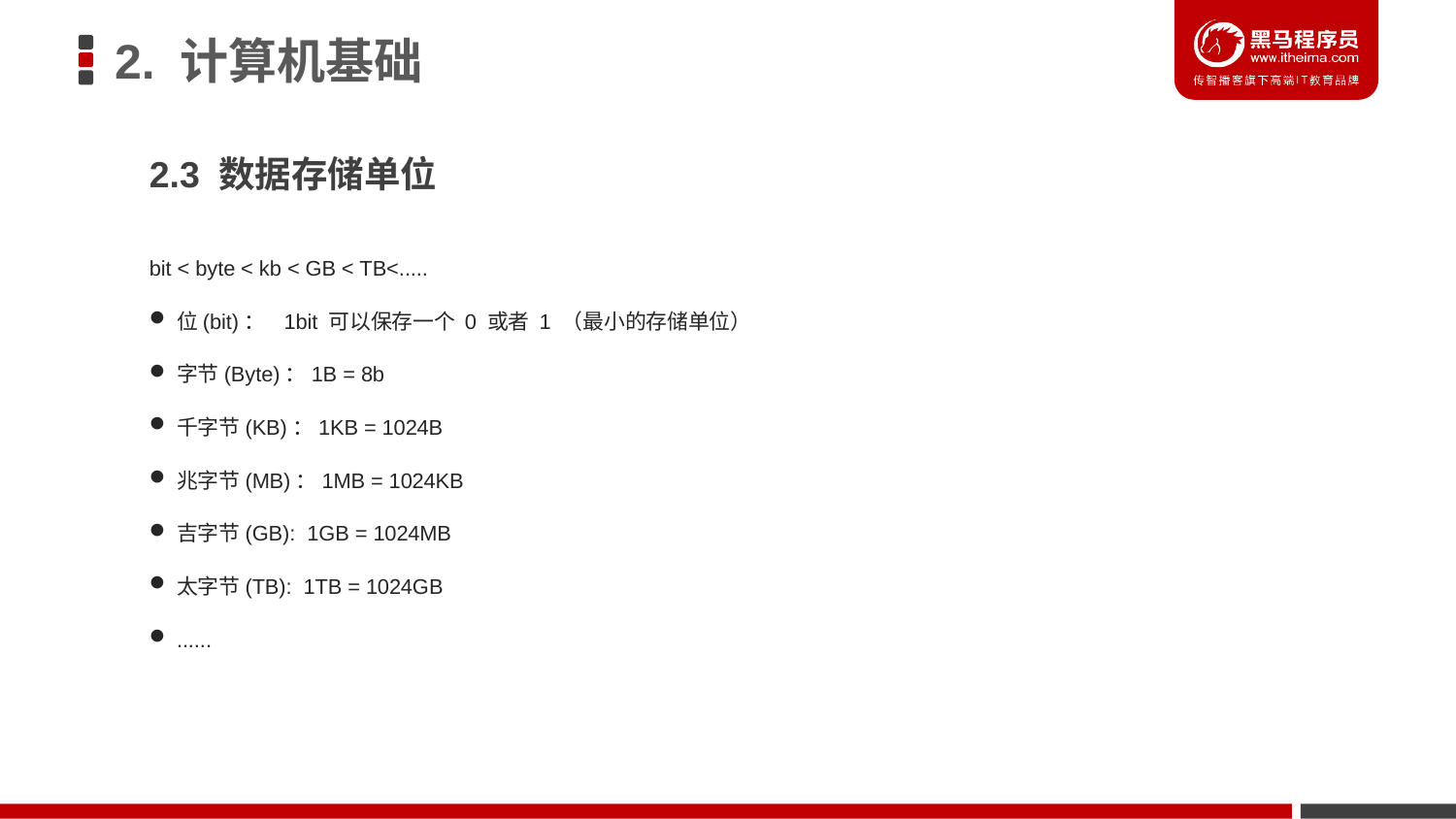

# 2. 计算机基础
2.3 数据存储单位
bit < byte < kb < GB < TB<.....
位(bit)：   1bit 可以保存一个 0 或者 1 （最小的存储单位）
字节(Byte)：1B = 8b
千字节(KB)：1KB = 1024B
兆字节(MB)：1MB = 1024KB
吉字节(GB):  1GB = 1024MB
太字节(TB):  1TB = 1024GB
......